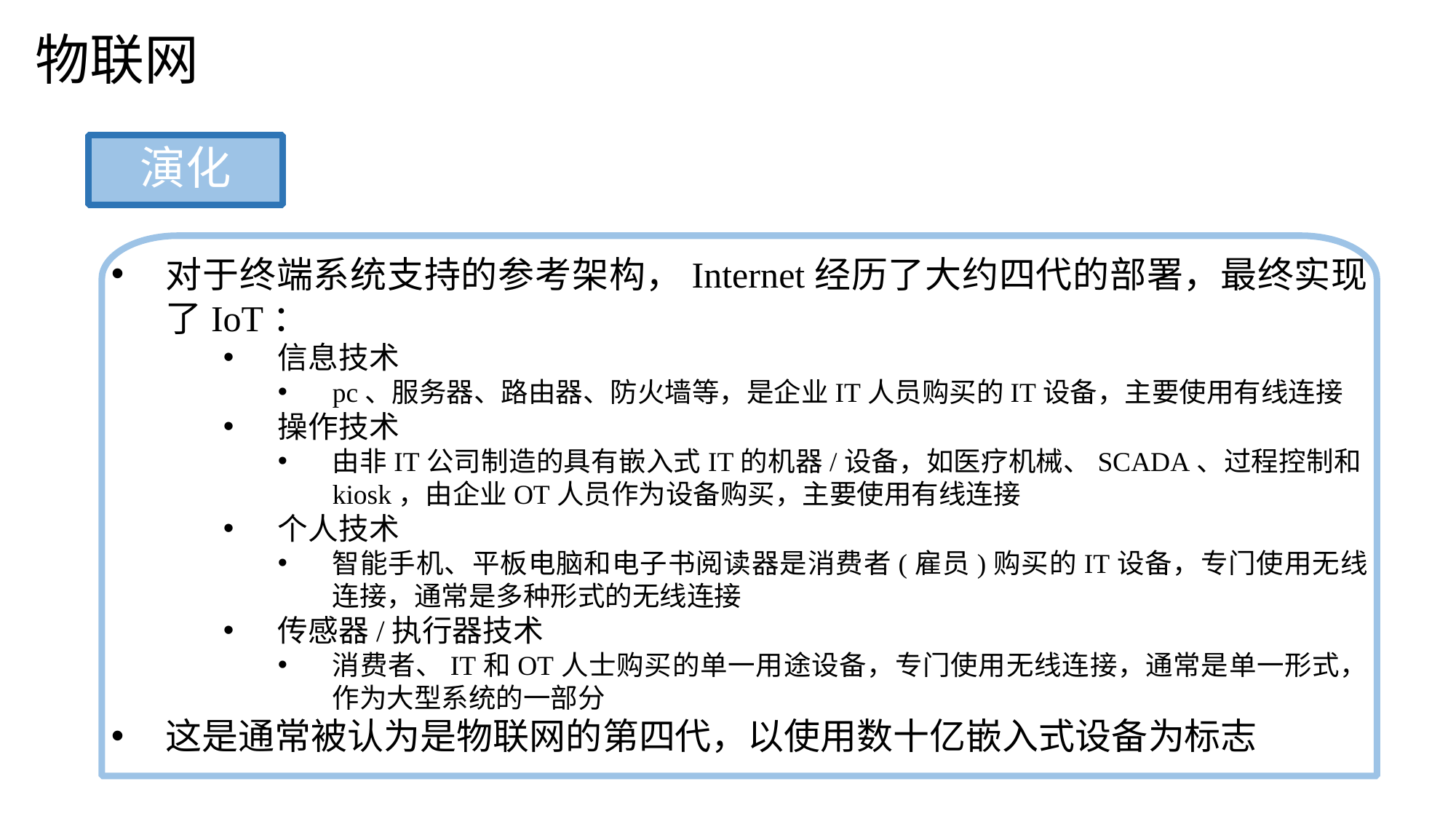

物联网

演化
对于终端系统支持的参考架构，Internet经历了大约四代的部署，最终实现了IoT：
信息技术
pc、服务器、路由器、防火墙等，是企业IT人员购买的IT设备，主要使用有线连接
操作技术
由非IT公司制造的具有嵌入式IT的机器/设备，如医疗机械、SCADA、过程控制和kiosk，由企业OT人员作为设备购买，主要使用有线连接
个人技术
智能手机、平板电脑和电子书阅读器是消费者(雇员)购买的IT设备，专门使用无线连接，通常是多种形式的无线连接
传感器/执行器技术
消费者、IT和OT人士购买的单一用途设备，专门使用无线连接，通常是单一形式，作为大型系统的一部分
这是通常被认为是物联网的第四代，以使用数十亿嵌入式设备为标志